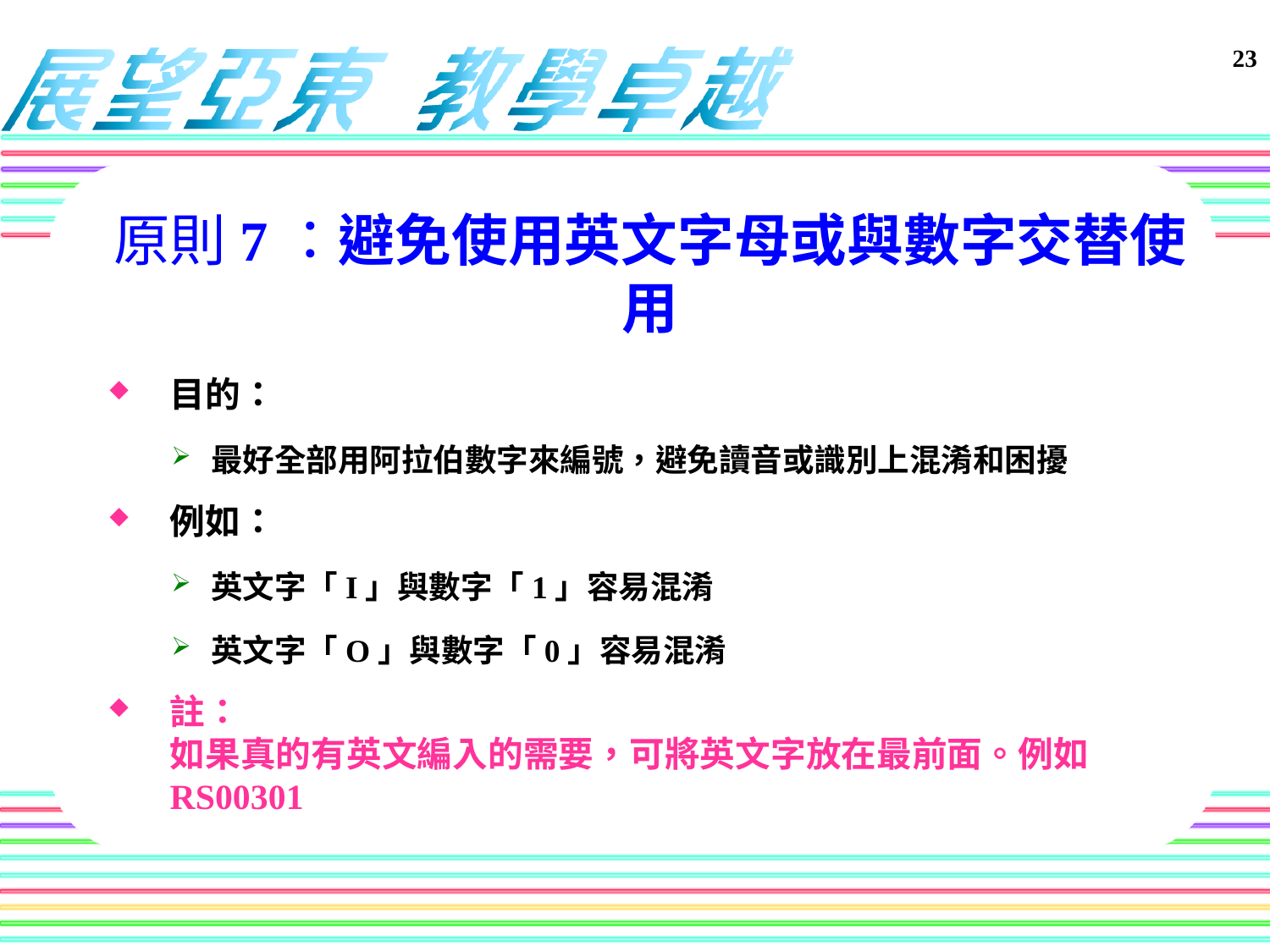

原則7：避免使用英文字母或與數字交替使用
目的：
最好全部用阿拉伯數字來編號，避免讀音或識別上混淆和困擾
例如：
英文字「I」與數字「1」容易混淆
英文字「O」與數字「0」容易混淆
註：
如果真的有英文編入的需要，可將英文字放在最前面。例如RS00301